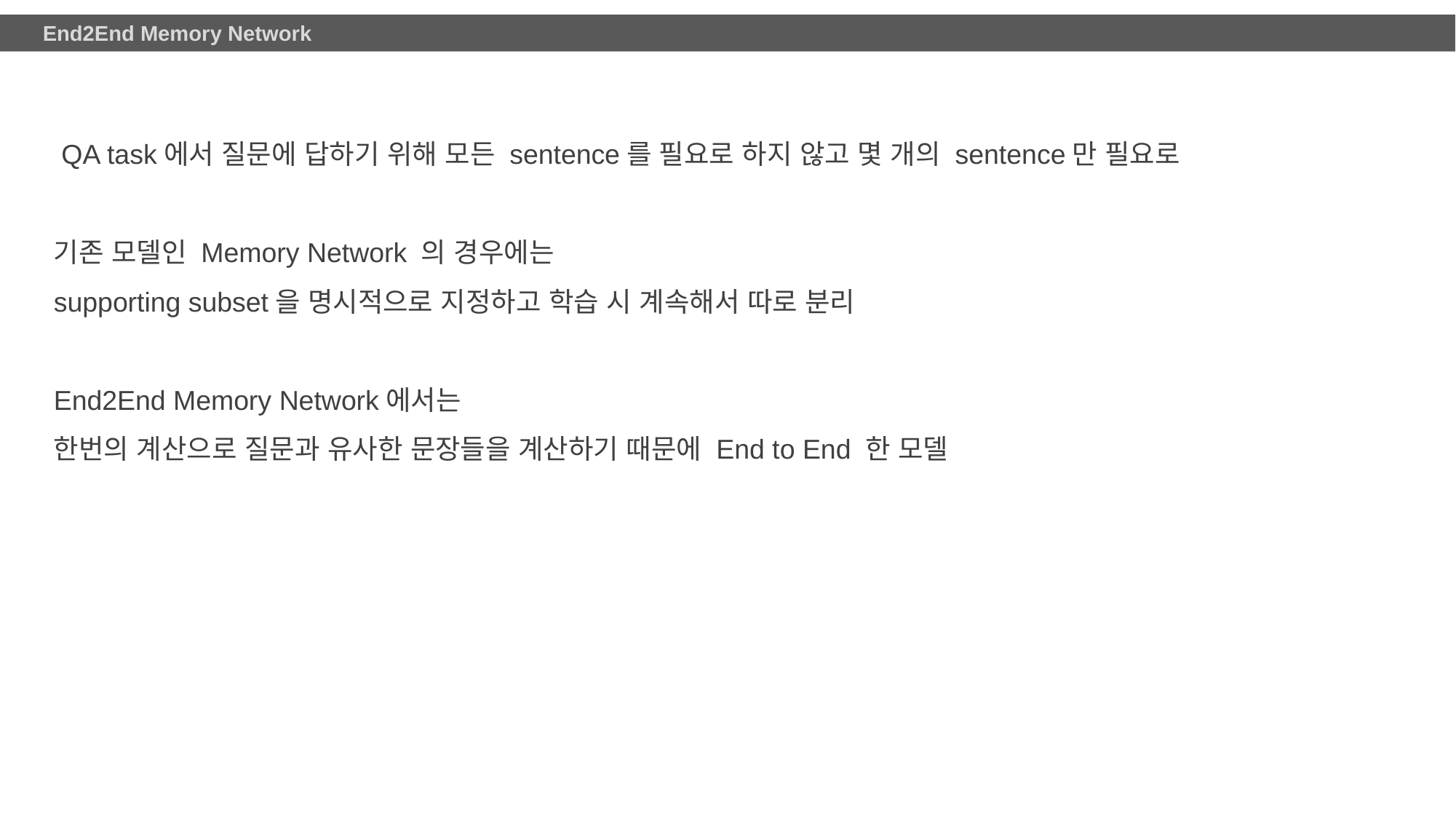

13
End2End Memory Network

 QA task에서 질문에 답하기 위해 모든 sentence를 필요로 하지 않고 몇 개의 sentence만 필요로

기존 모델인 Memory Network 의 경우에는
supporting subset을 명시적으로 지정하고 학습 시 계속해서 따로 분리

End2End Memory Network에서는
한번의 계산으로 질문과 유사한 문장들을 계산하기 때문에 End to End 한 모델